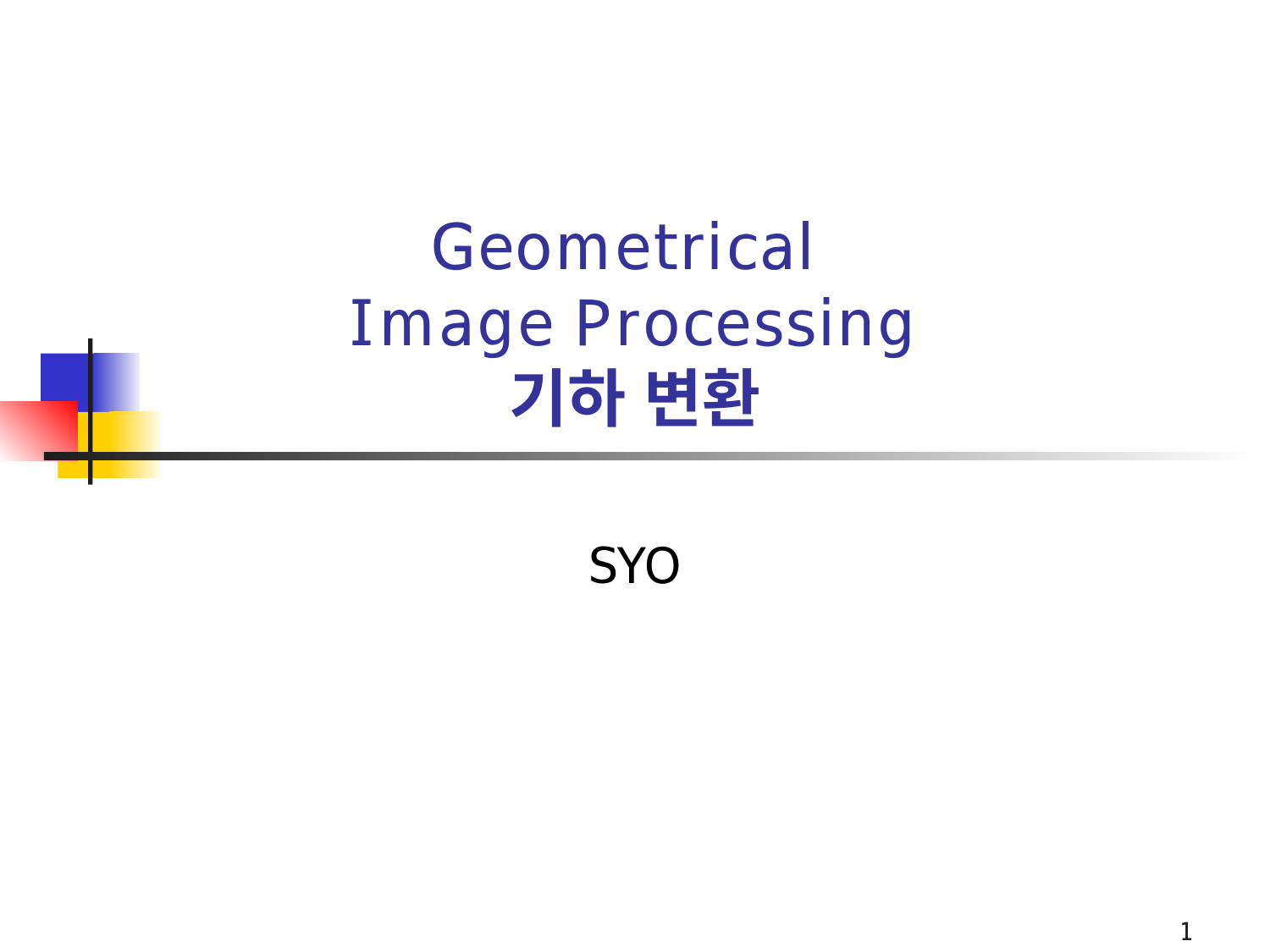

# Geometrical Image Processing 기하 변환
SYO